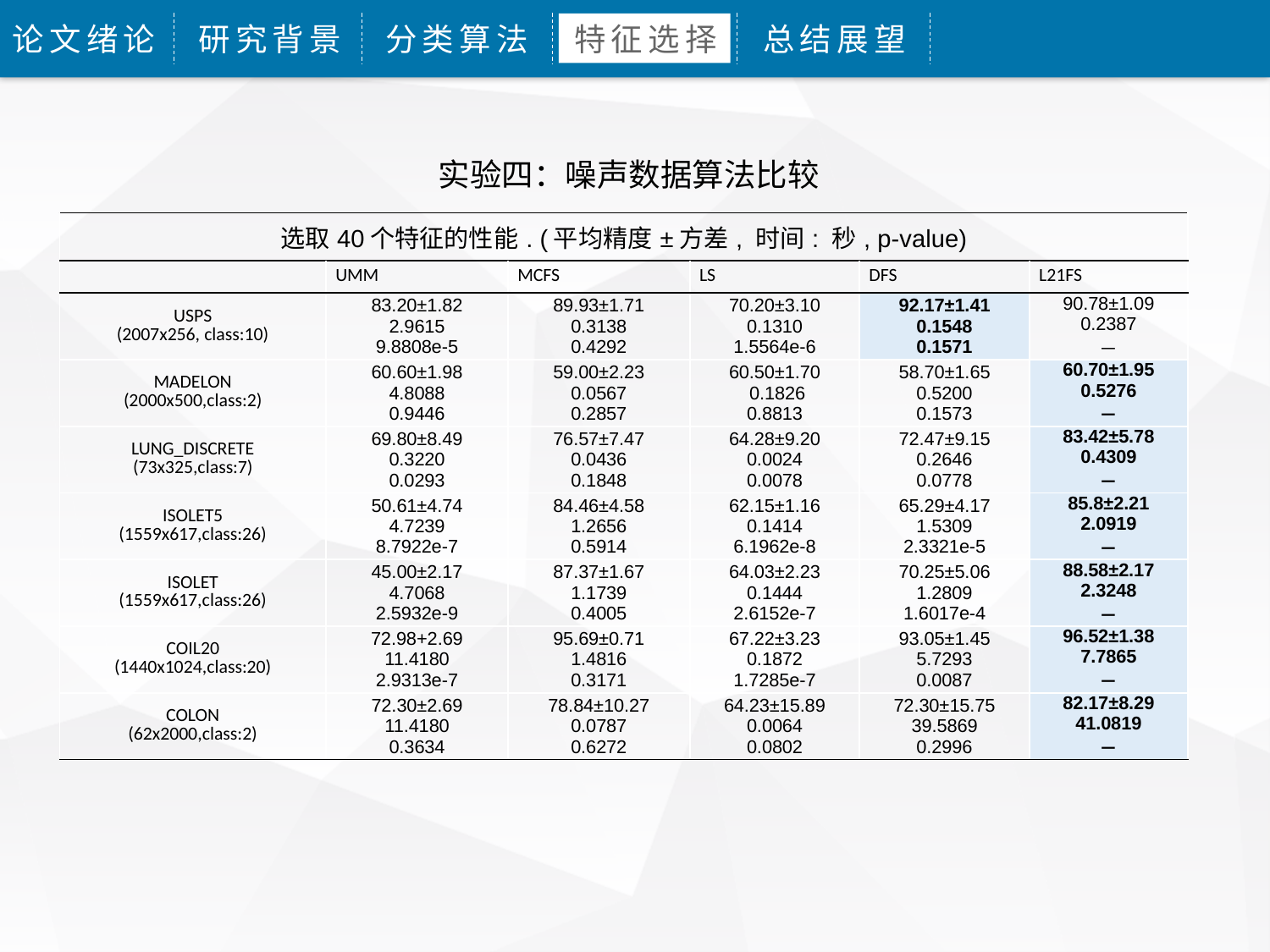

论文绪论
研究背景
分类算法
特征选择
总结展望

实验四：噪声数据算法比较
| 选取40个特征的性能. (平均精度±方差, 时间: 秒, p-value) |  |  |  |  |  |
| --- | --- | --- | --- | --- | --- |
|  | UMM | MCFS | LS | DFS | L21FS |
| USPS (2007x256, class:10) | 83.20±1.82 2.9615 9.8808e-5 | 89.93±1.71 0.3138 0.4292 | 70.20±3.10 0.1310 1.5564e-6 | 92.17±1.41 0.1548 0.1571 | 90.78±1.09 0.2387 － |
| MADELON (2000x500,class:2) | 60.60±1.98 4.8088 0.9446 | 59.00±2.23 0.0567 0.2857 | 60.50±1.70 0.1826 0.8813 | 58.70±1.65 0.5200 0.1573 | 60.70±1.95 0.5276 － |
| LUNG\_DISCRETE (73x325,class:7) | 69.80±8.49 0.3220 0.0293 | 76.57±7.47 0.0436 0.1848 | 64.28±9.20 0.0024 0.0078 | 72.47±9.15 0.2646 0.0778 | 83.42±5.78 0.4309 － |
| ISOLET5 (1559x617,class:26) | 50.61±4.74 4.7239 8.7922e-7 | 84.46±4.58 1.2656 0.5914 | 62.15±1.16 0.1414 6.1962e-8 | 65.29±4.17 1.5309 2.3321e-5 | 85.8±2.21 2.0919 － |
| ISOLET (1559x617,class:26) | 45.00±2.17 4.7068 2.5932e-9 | 87.37±1.67 1.1739 0.4005 | 64.03±2.23 0.1444 2.6152e-7 | 70.25±5.06 1.2809 1.6017e-4 | 88.58±2.17 2.3248 － |
| COIL20 (1440x1024,class:20) | 72.98+2.69 11.4180 2.9313e-7 | 95.69±0.71 1.4816 0.3171 | 67.22±3.23 0.1872 1.7285e-7 | 93.05±1.45 5.7293 0.0087 | 96.52±1.38 7.7865 － |
| COLON (62x2000,class:2) | 72.30±2.69 11.4180 0.3634 | 78.84±10.27 0.0787 0.6272 | 64.23±15.89 0.0064 0.0802 | 72.30±15.75 39.5869 0.2996 | 82.17±8.29 41.0819 － |